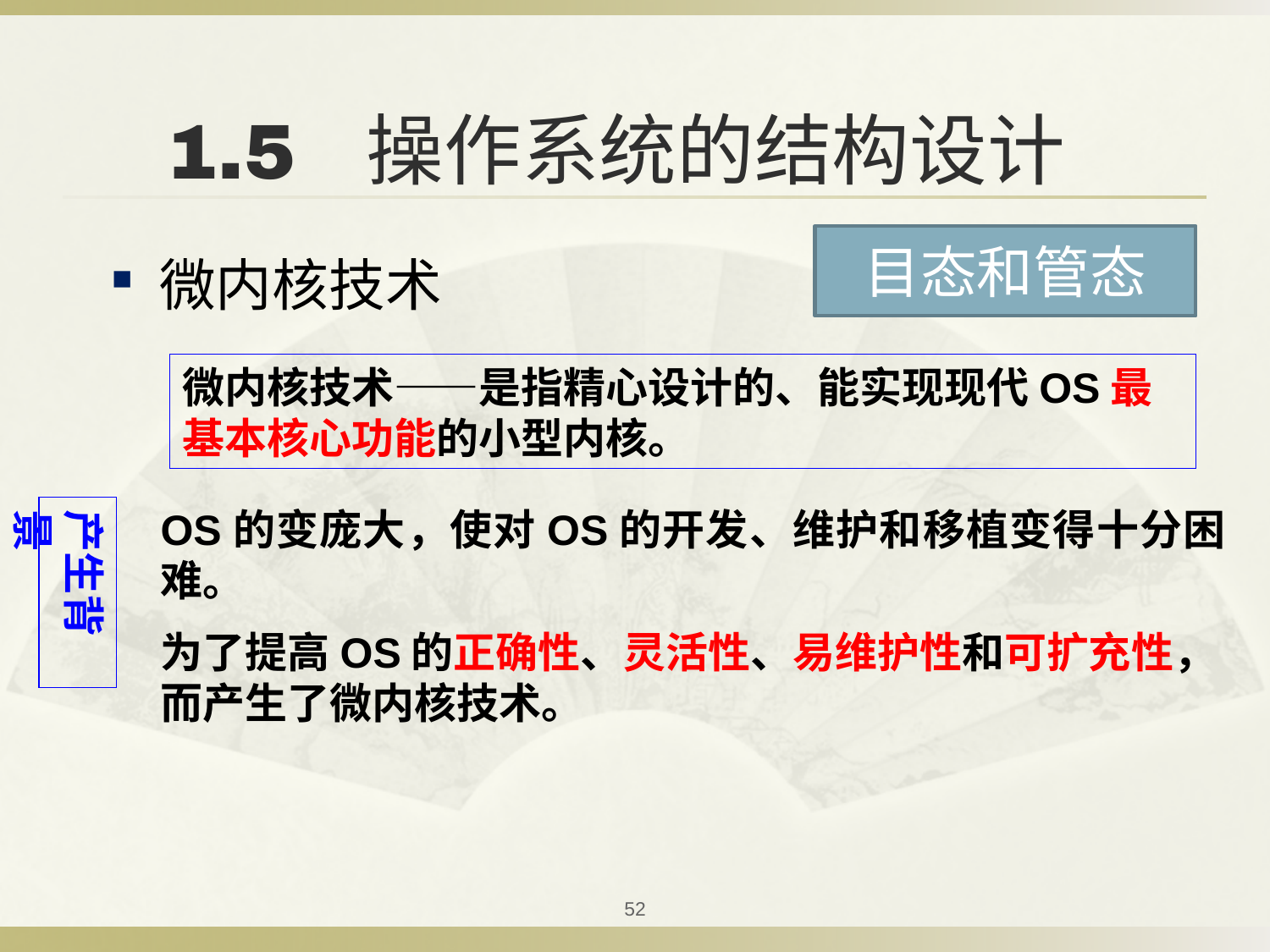

# 1.5  操作系统的结构设计
目态和管态
微内核技术
微内核技术——是指精心设计的、能实现现代OS最基本核心功能的小型内核。
产生背景
OS的变庞大，使对OS的开发、维护和移植变得十分困难。
为了提高OS的正确性、灵活性、易维护性和可扩充性，而产生了微内核技术。
52